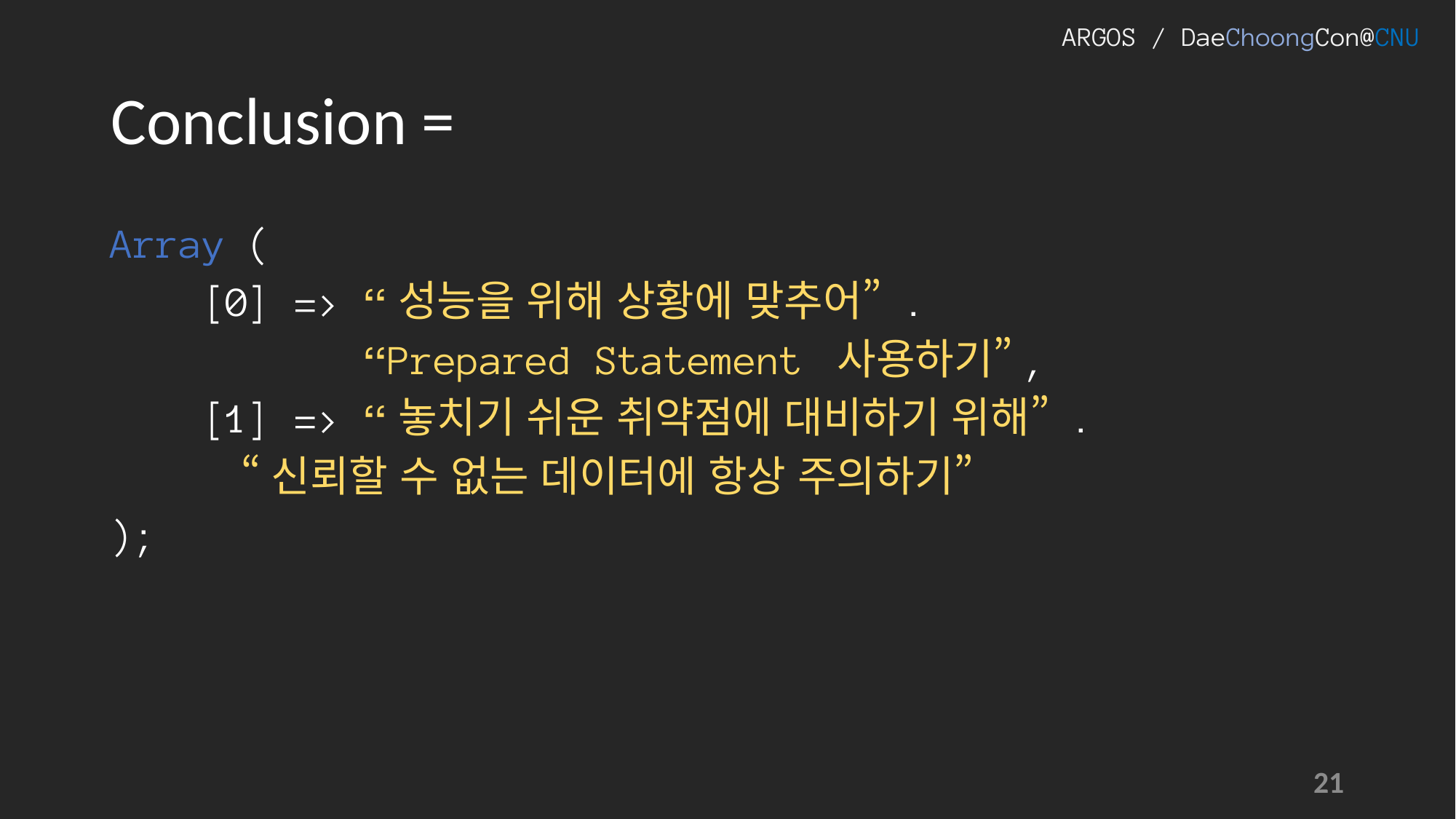

ARGOS / DaeChoongCon@CNU
# Conclusion =
Array (
    [0] => “성능을 위해 상황에 맞추어” .
           “Prepared Statement 사용하기”,
    [1] => “놓치기 쉬운 취약점에 대비하기 위해” .
           “신뢰할 수 없는 데이터에 항상 주의하기”
);
21